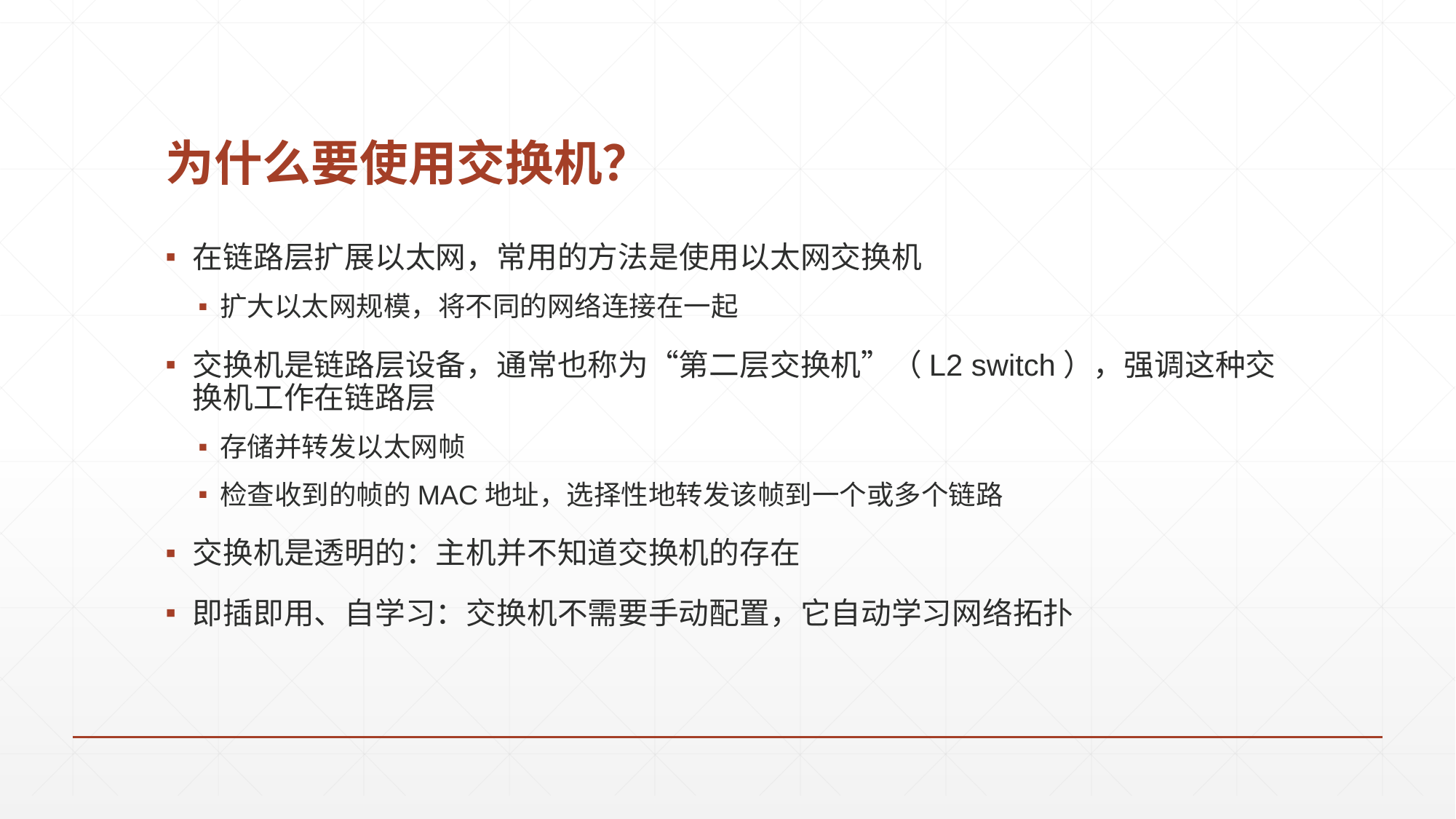

# 为什么要使用交换机？
在链路层扩展以太网，常用的方法是使用以太网交换机
扩大以太网规模，将不同的网络连接在一起
交换机是链路层设备，通常也称为“第二层交换机”（L2 switch），强调这种交换机工作在链路层
存储并转发以太网帧
检查收到的帧的MAC地址，选择性地转发该帧到一个或多个链路
交换机是透明的：主机并不知道交换机的存在
即插即用、自学习：交换机不需要手动配置，它自动学习网络拓扑